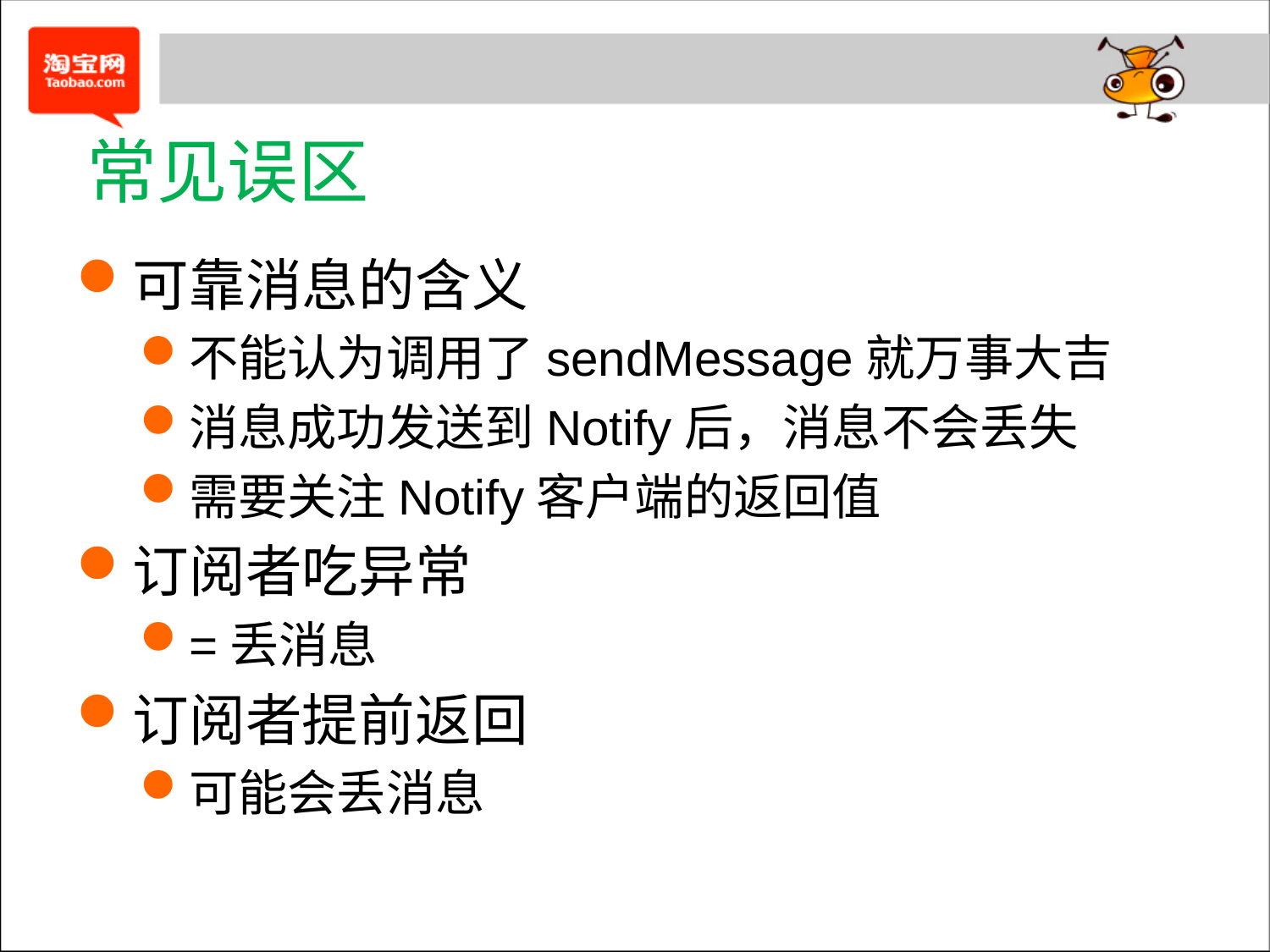

# 常见误区
可靠消息的含义
不能认为调用了sendMessage就万事大吉
消息成功发送到Notify后，消息不会丢失
需要关注Notify客户端的返回值
订阅者吃异常
=丢消息
订阅者提前返回
可能会丢消息